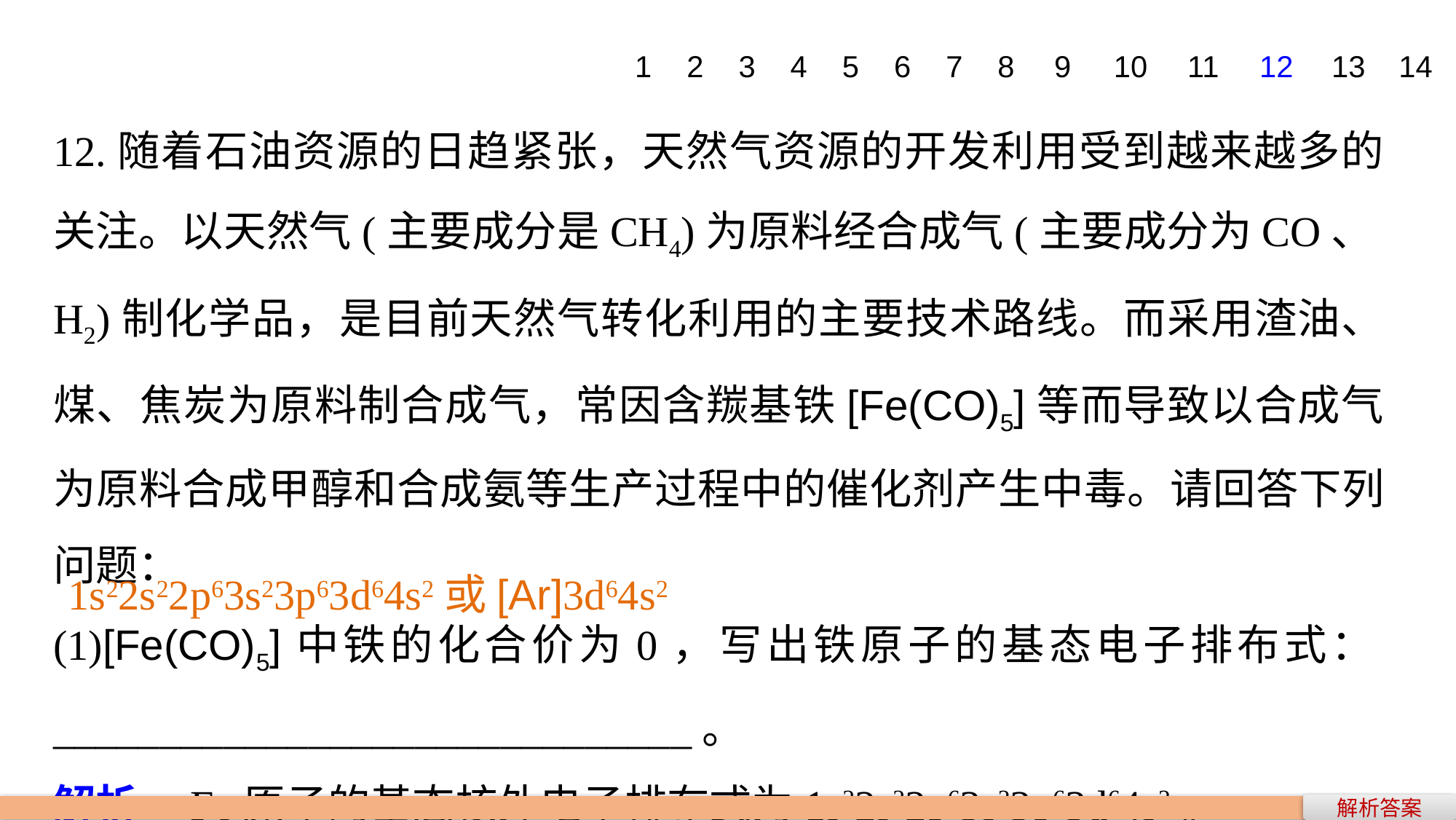

1
2
3
4
5
6
7
8
9
10
11
12
13
14
12.随着石油资源的日趋紧张，天然气资源的开发利用受到越来越多的关注。以天然气(主要成分是CH4)为原料经合成气(主要成分为CO、H2)制化学品，是目前天然气转化利用的主要技术路线。而采用渣油、煤、焦炭为原料制合成气，常因含羰基铁[Fe(CO)5]等而导致以合成气为原料合成甲醇和合成氨等生产过程中的催化剂产生中毒。请回答下列问题：
(1)[Fe(CO)5]中铁的化合价为0，写出铁原子的基态电子排布式：______________________________。
解析　Fe原子的基态核外电子排布式为1s22s22p63s23p63d64s2。
1s22s22p63s23p63d64s2或[Ar]3d64s2
解析答案